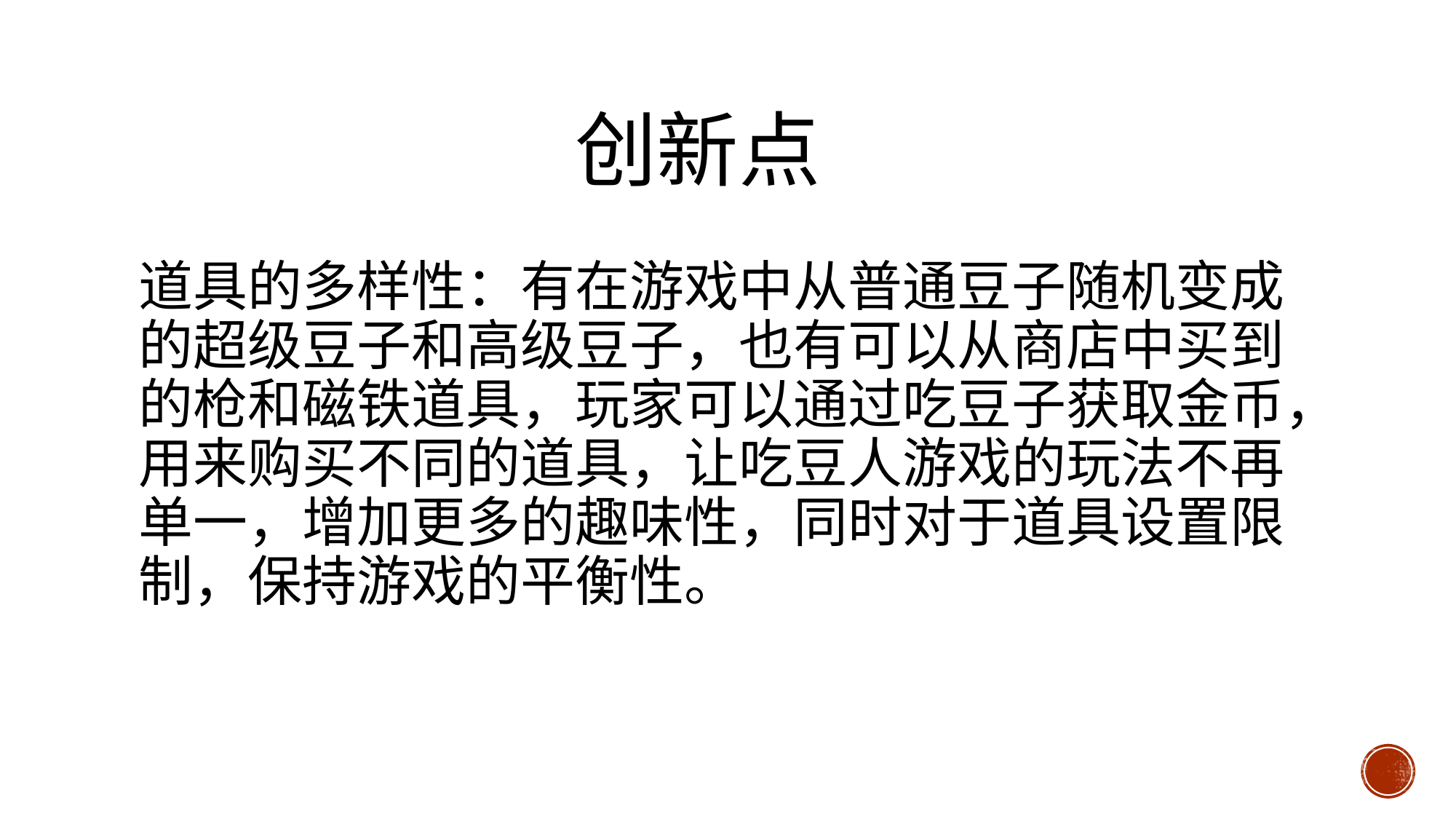

# 创新点
道具的多样性：有在游戏中从普通豆子随机变成的超级豆子和高级豆子，也有可以从商店中买到的枪和磁铁道具，玩家可以通过吃豆子获取金币，用来购买不同的道具，让吃豆人游戏的玩法不再单一，增加更多的趣味性，同时对于道具设置限制，保持游戏的平衡性。